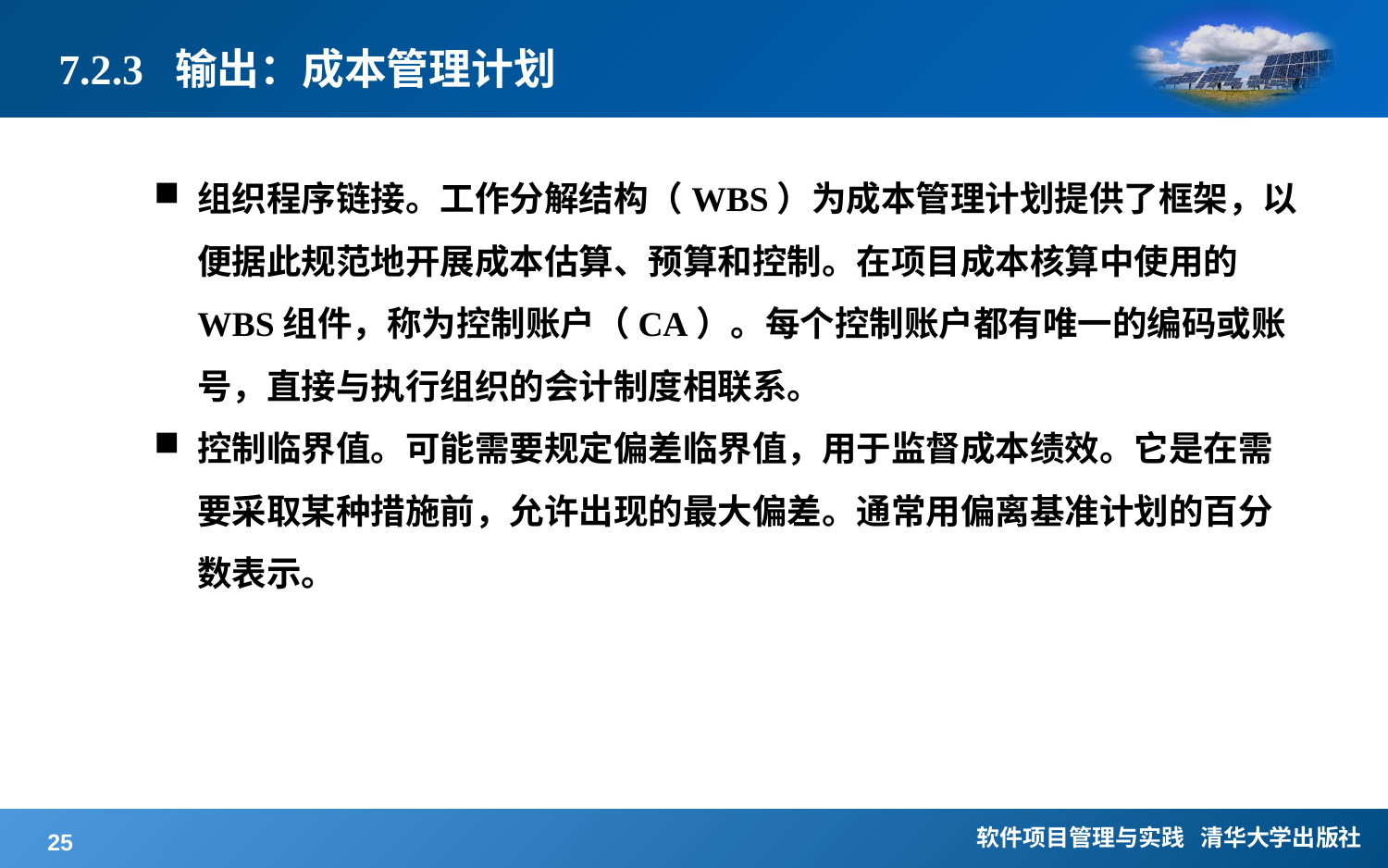

# 7.2.3  输出：成本管理计划
组织程序链接。工作分解结构（WBS）为成本管理计划提供了框架，以便据此规范地开展成本估算、预算和控制。在项目成本核算中使用的WBS组件，称为控制账户（CA）。每个控制账户都有唯一的编码或账号，直接与执行组织的会计制度相联系。
控制临界值。可能需要规定偏差临界值，用于监督成本绩效。它是在需要采取某种措施前，允许出现的最大偏差。通常用偏离基准计划的百分数表示。